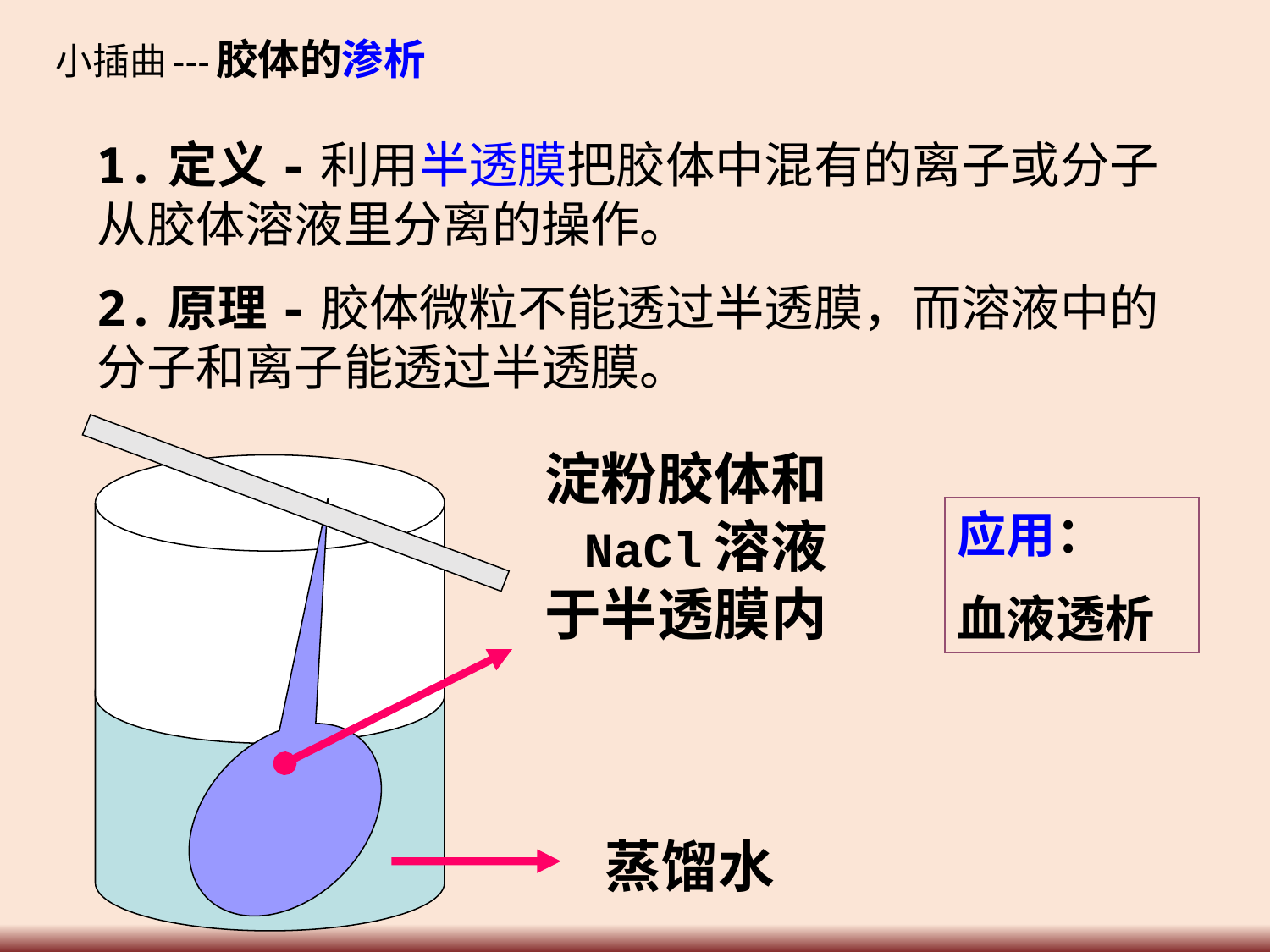

# 小插曲---胶体的渗析
1.定义-利用半透膜把胶体中混有的离子或分子从胶体溶液里分离的操作。
2.原理-胶体微粒不能透过半透膜，而溶液中的分子和离子能透过半透膜。
淀粉胶体和    NaCl溶液于半透膜内

应用：
血液透析
蒸馏水